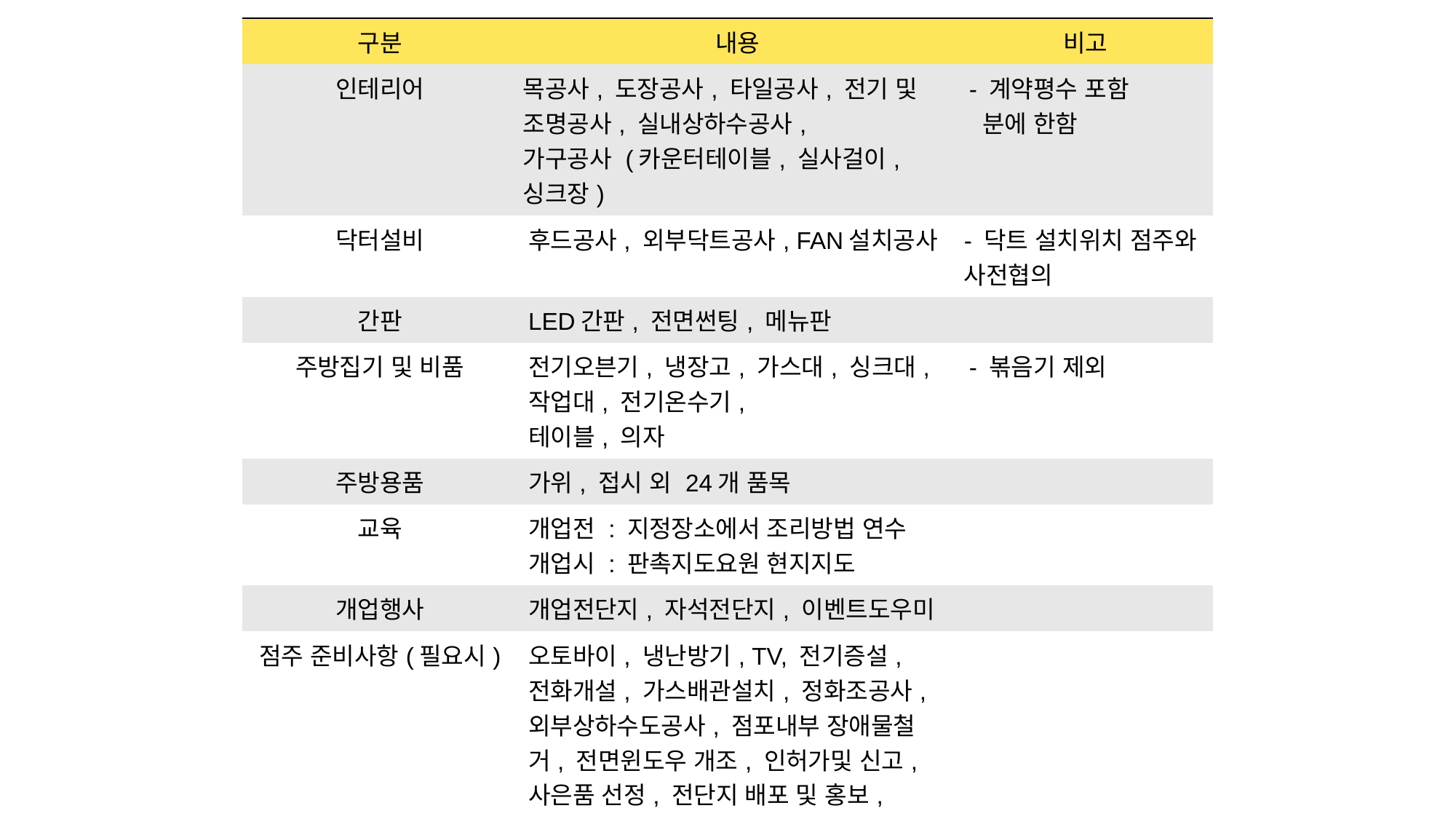

| 구분 | 내용 | 비고 |
| --- | --- | --- |
| 인테리어 | 목공사, 도장공사, 타일공사, 전기 및 조명공사, 실내상하수공사, 가구공사 (카운터테이블, 실사걸이,싱크장) | - 계약평수 포함   분에 한함 |
| 닥터설비 | 후드공사, 외부닥트공사, FAN설치공사 | - 닥트 설치위치 점주와 사전협의 |
| 간판 | LED간판, 전면썬팅, 메뉴판 |  |
| 주방집기 및 비품 | 전기오븐기, 냉장고, 가스대, 싱크대, 작업대, 전기온수기, 테이블, 의자 | - 볶음기 제외 |
| 주방용품 | 가위, 접시 외 24개 품목 |  |
| 교육 | 개업전 : 지정장소에서 조리방법 연수 개업시 : 판촉지도요원 현지지도 |  |
| 개업행사 | 개업전단지, 자석전단지, 이벤트도우미 |  |
| 점주 준비사항(필요시) | 오토바이, 냉난방기, TV, 전기증설, 전화개설, 가스배관설치, 정화조공사, 외부상하수도공사, 점포내부 장애물철거, 전면윈도우 개조, 인허가및 신고, 사은품 선정, 전단지 배포 및 홍보, 개업인력 확보 |  |
| 개설비용 | 개설비 (10평기준) : 전화문의 계약이행보증금 : 전화문의 (계약종료시 반환) 10평 초과시는 초과 1평당 추가 : 전화문의 |  |